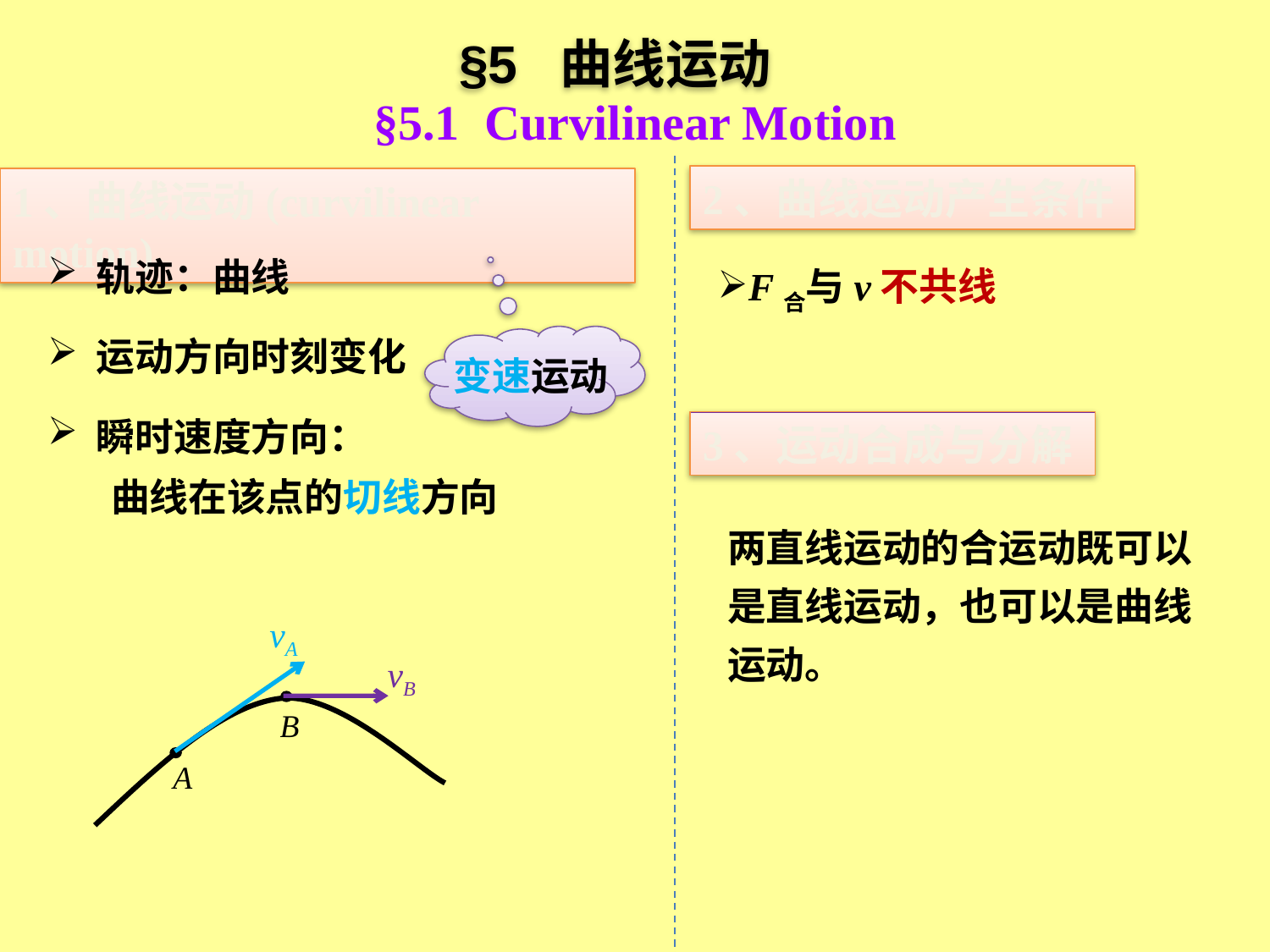

§5  曲线运动
§5.1  Curvilinear Motion
2、曲线运动产生条件
1、曲线运动(curvilinear motion)
 轨迹：曲线
F合与v不共线
 运动方向时刻变化

变速运动
 瞬时速度方向：
3、运动合成与分解
曲线在该点的切线方向
两直线运动的合运动既可以是直线运动，也可以是曲线运动。
vA

vB

B

A